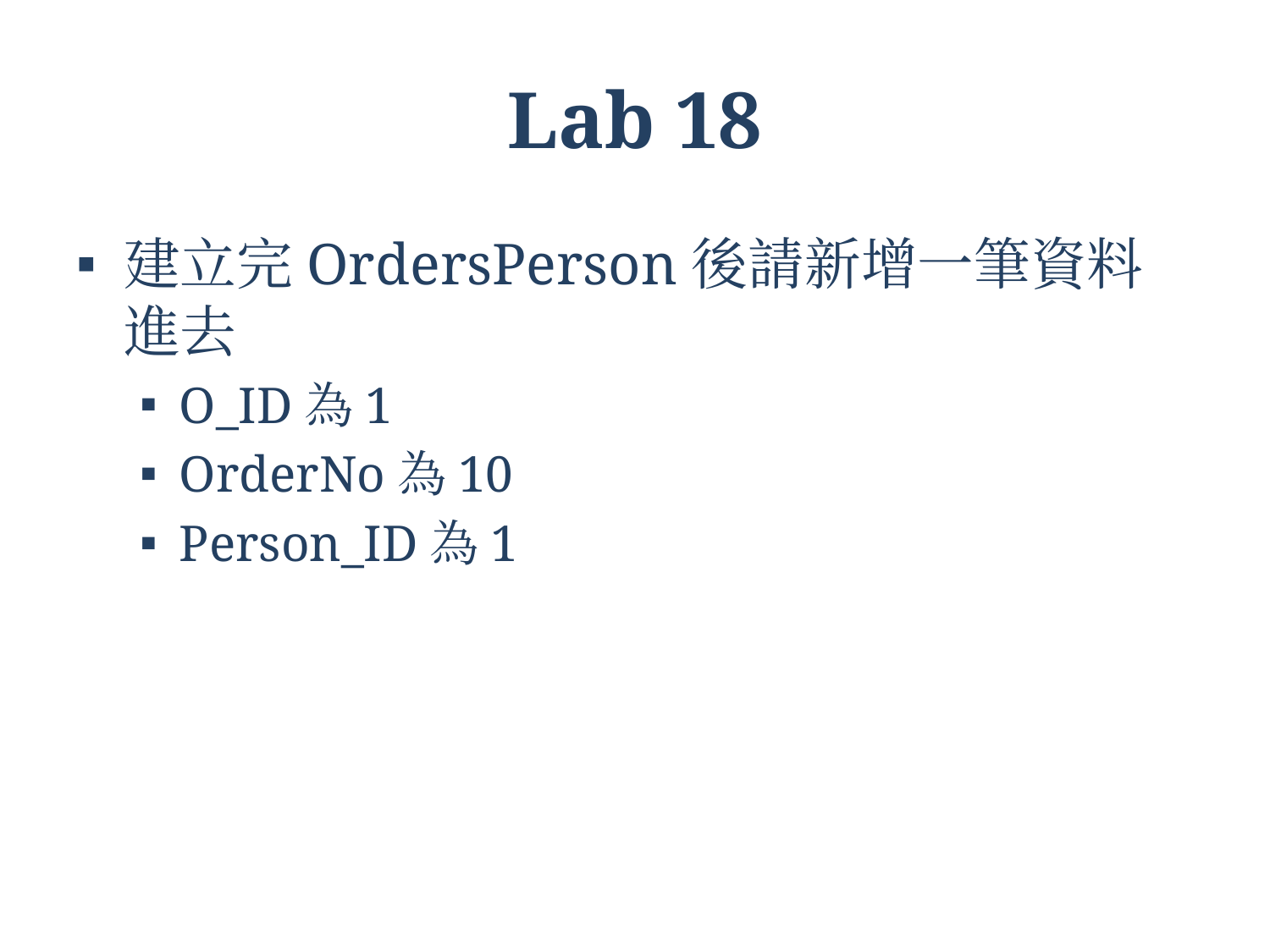

# Lab 18
建立完OrdersPerson後請新增一筆資料進去
O_ID為1
OrderNo為10
Person_ID為1